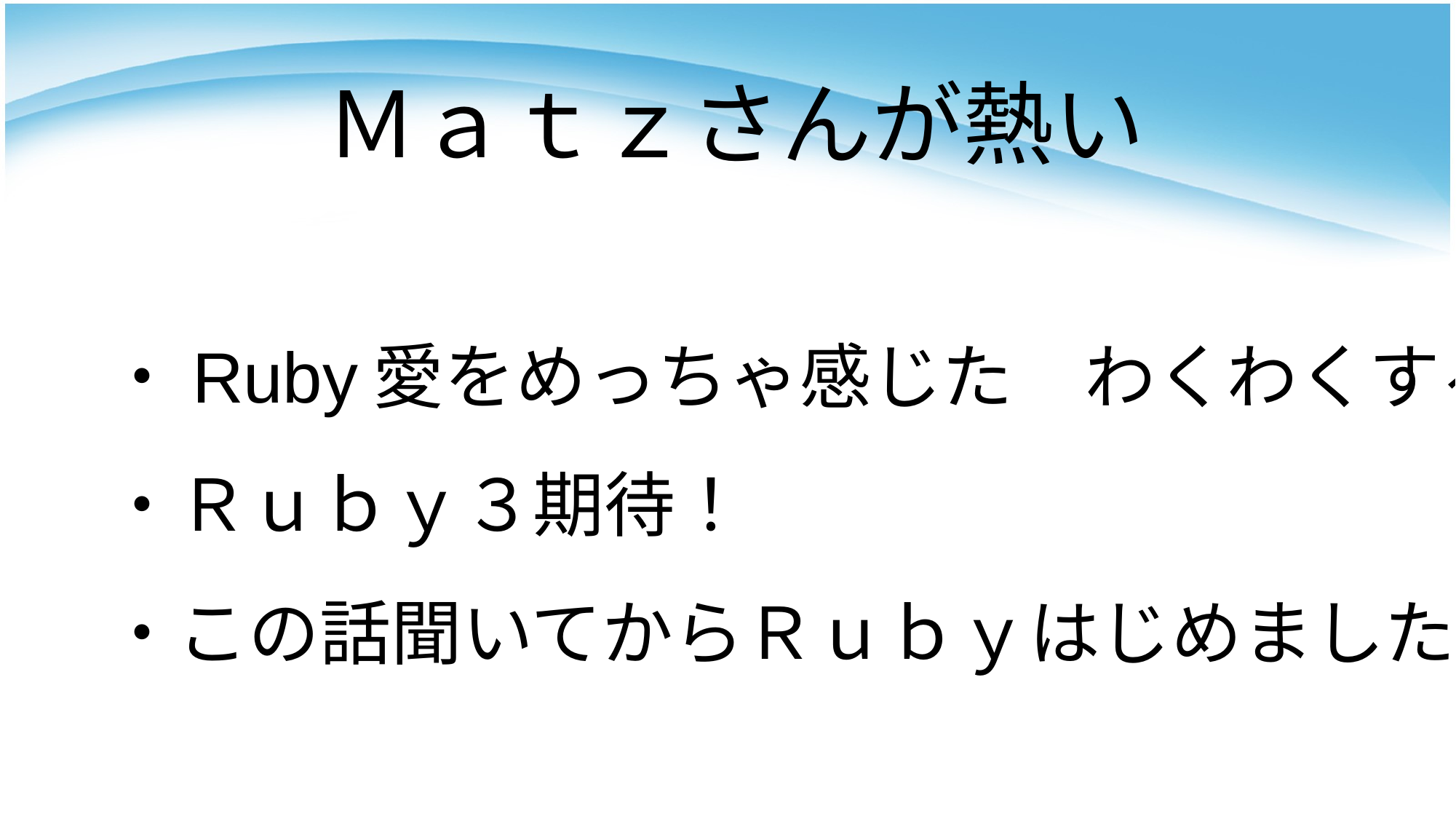

Ｍａｔｚさんが熱い
# ・Ruby愛をめっちゃ感じた　わくわくする ・Ｒｕｂｙ３期待！ ・この話聞いてからＲｕｂｙはじめました